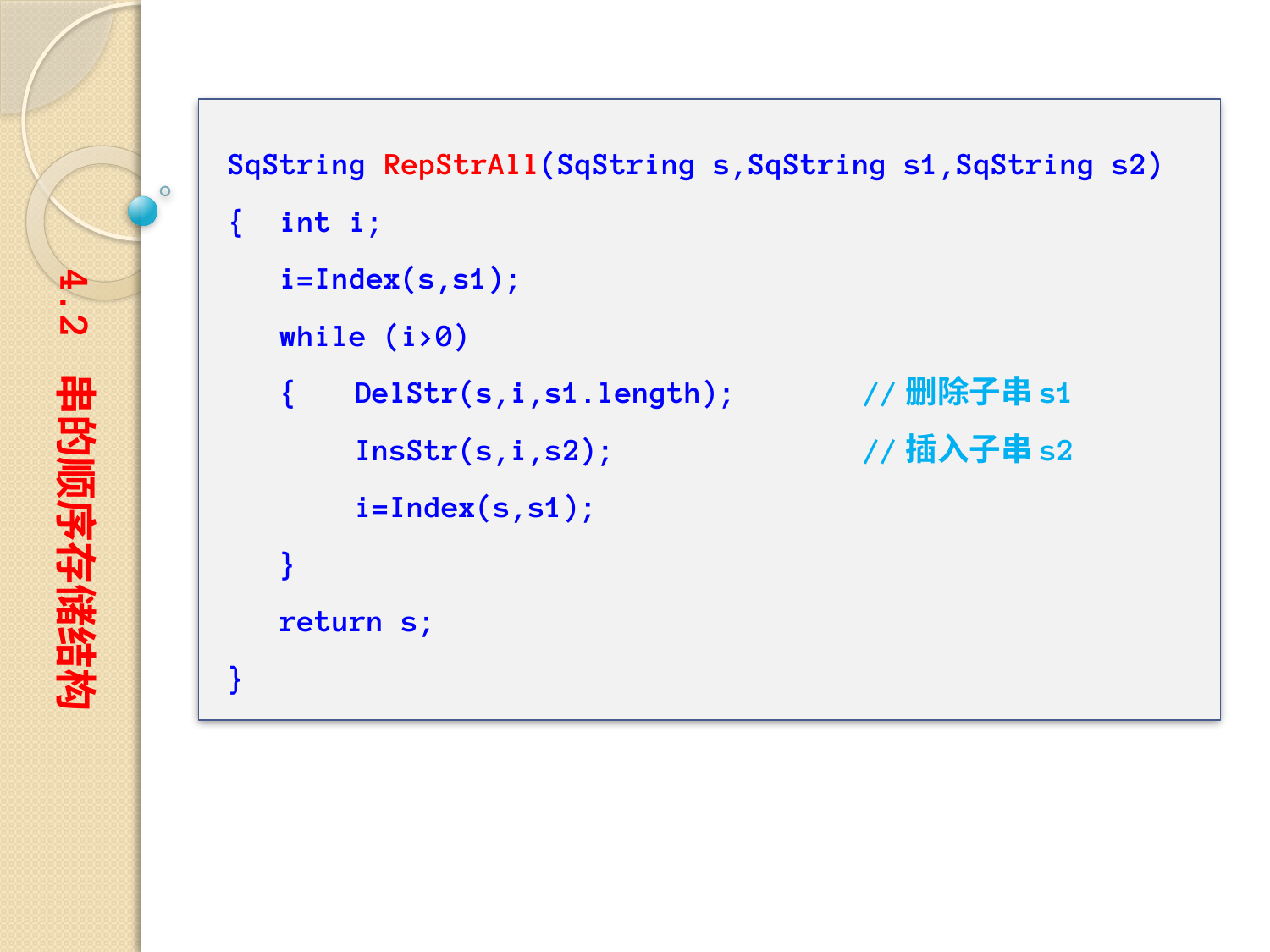

SqString RepStrAll(SqString s,SqString s1,SqString s2)
{  int i;
   i=Index(s,s1);
   while (i>0)
   {	DelStr(s,i,s1.length);	//删除子串s1
	InsStr(s,i,s2);		//插入子串s2
	i=Index(s,s1);
   }
   return s;
}
4.2 串的顺序存储结构